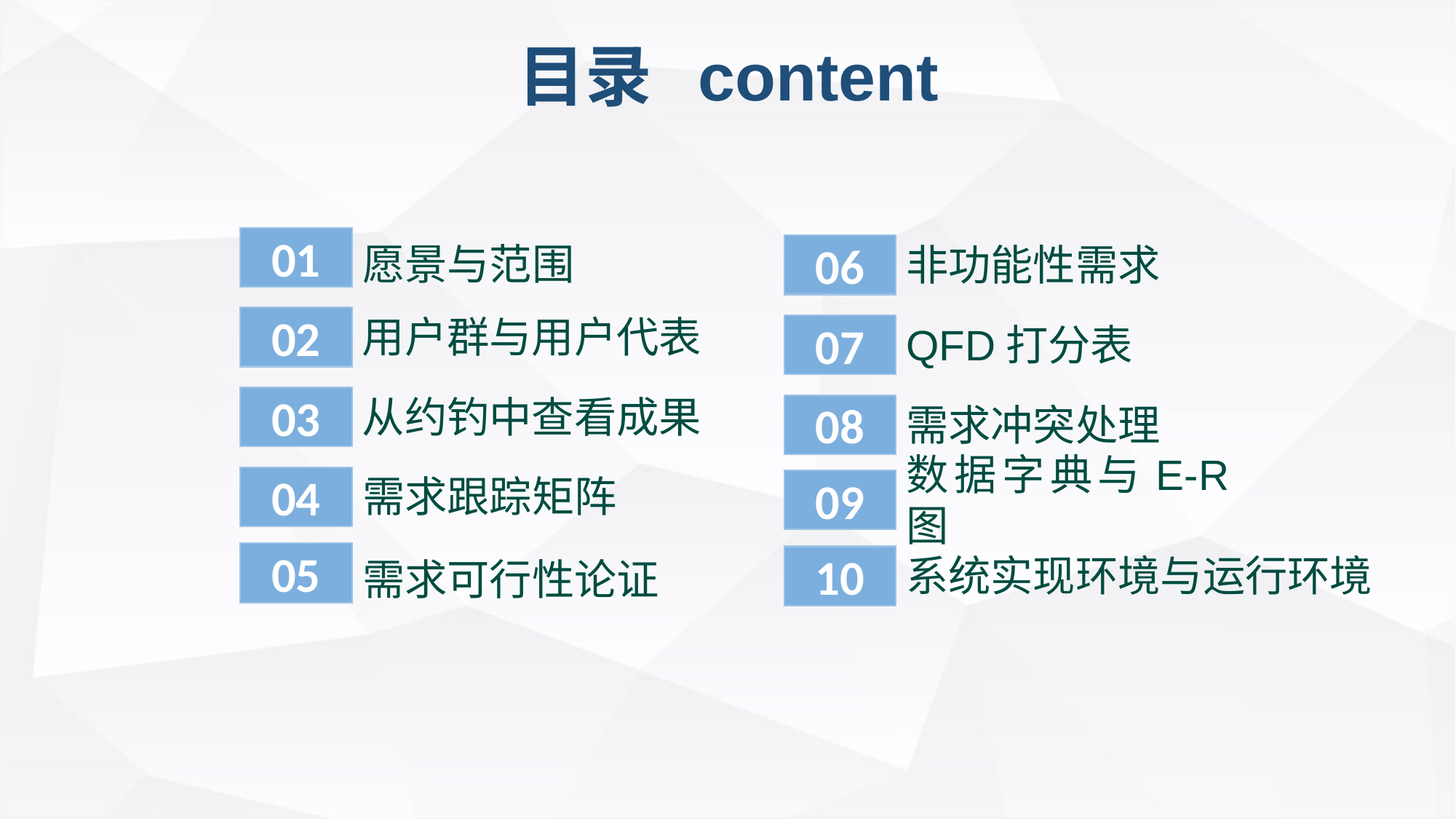

目录  content
01
愿景与范围
06
非功能性需求
02
用户群与用户代表
07
QFD打分表
03
从约钓中查看成果
08
需求冲突处理
04
需求跟踪矩阵
09
数据字典与E-R图
05
10
系统实现环境与运行环境
需求可行性论证